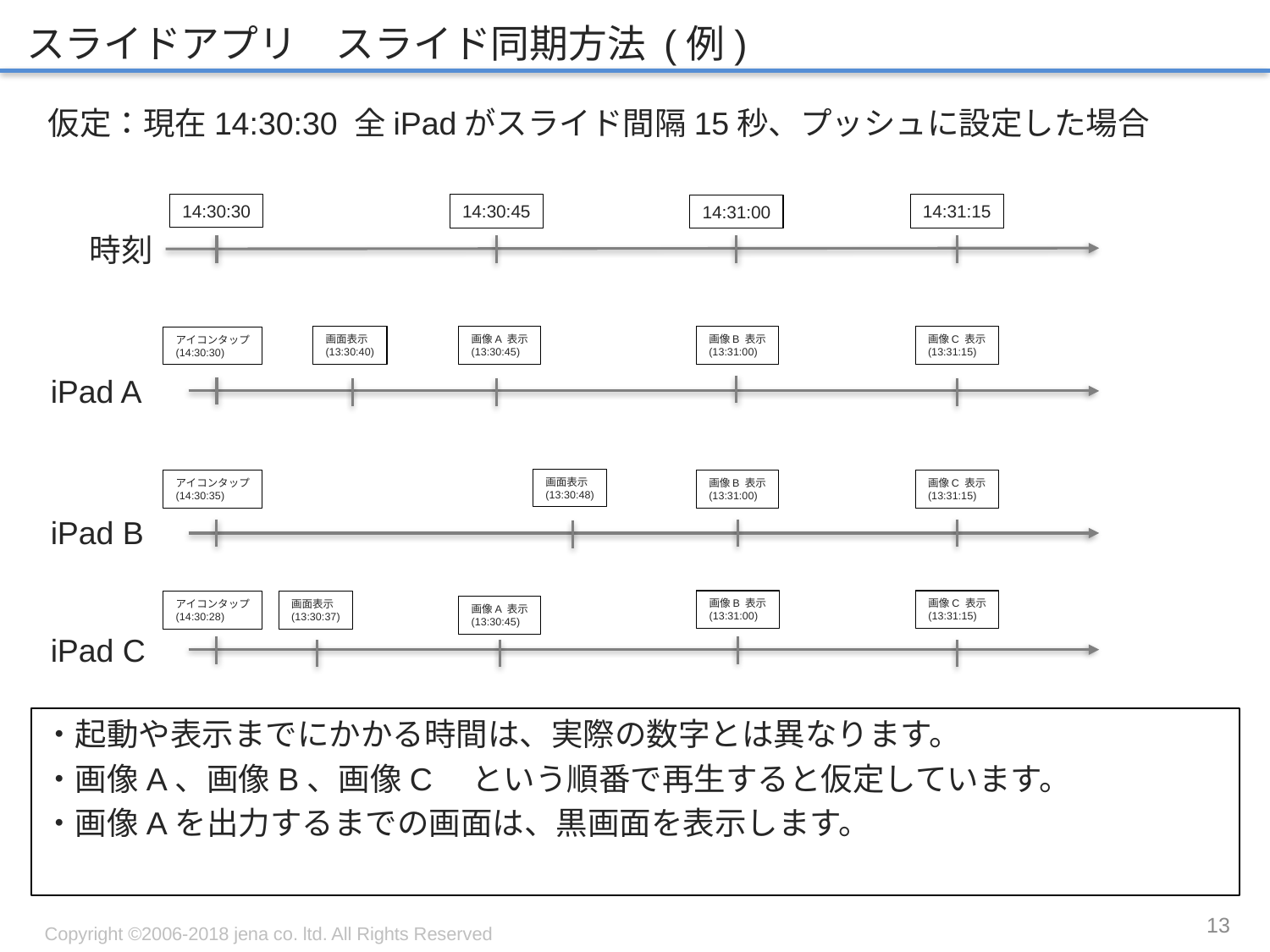

# スライドアプリ　スライド同期方法 (例)
仮定：現在14:30:30 全iPadがスライド間隔15秒、プッシュに設定した場合
14:30:30
14:31:15
14:30:45
14:31:00
時刻
画像B 表示
(13:31:00)
画像C 表示
(13:31:15)
画面表示
(13:30:40)
画像A 表示
(13:30:45)
アイコンタップ
(14:30:30)
iPad A
画面表示
(13:30:48)
画像C 表示
(13:31:15)
画像B 表示
(13:31:00)
アイコンタップ
(14:30:35)
iPad B
画像B 表示
(13:31:00)
画像C 表示
(13:31:15)
画面表示
(13:30:37)
アイコンタップ
(14:30:28)
画像A 表示
(13:30:45)
iPad C
・起動や表示までにかかる時間は、実際の数字とは異なります。
・画像A、画像B、画像C　という順番で再生すると仮定しています。
・画像Aを出力するまでの画面は、黒画面を表示します。
13